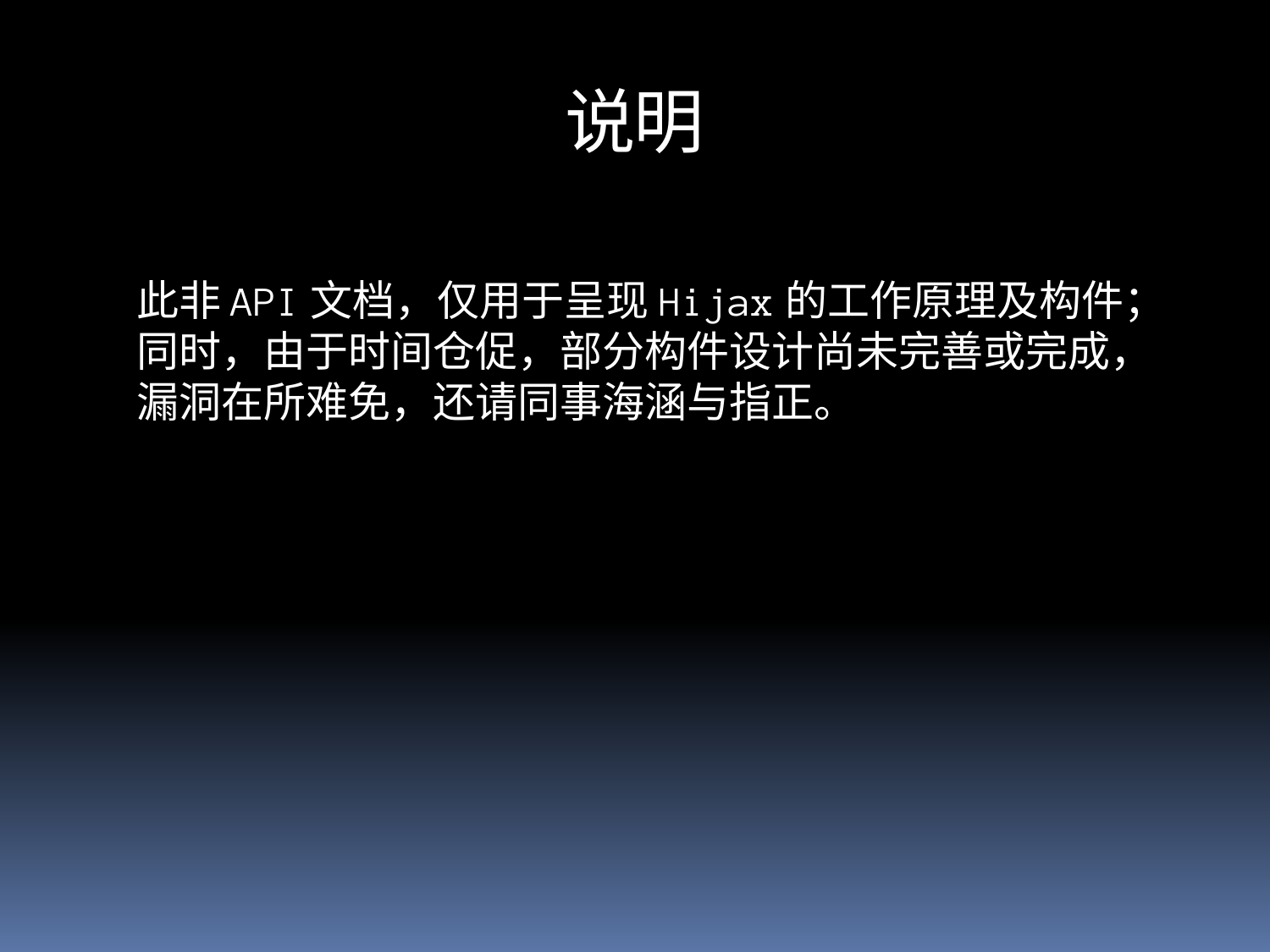

# 说明
此非API文档，仅用于呈现Hijax的工作原理及构件；同时，由于时间仓促，部分构件设计尚未完善或完成，漏洞在所难免，还请同事海涵与指正。